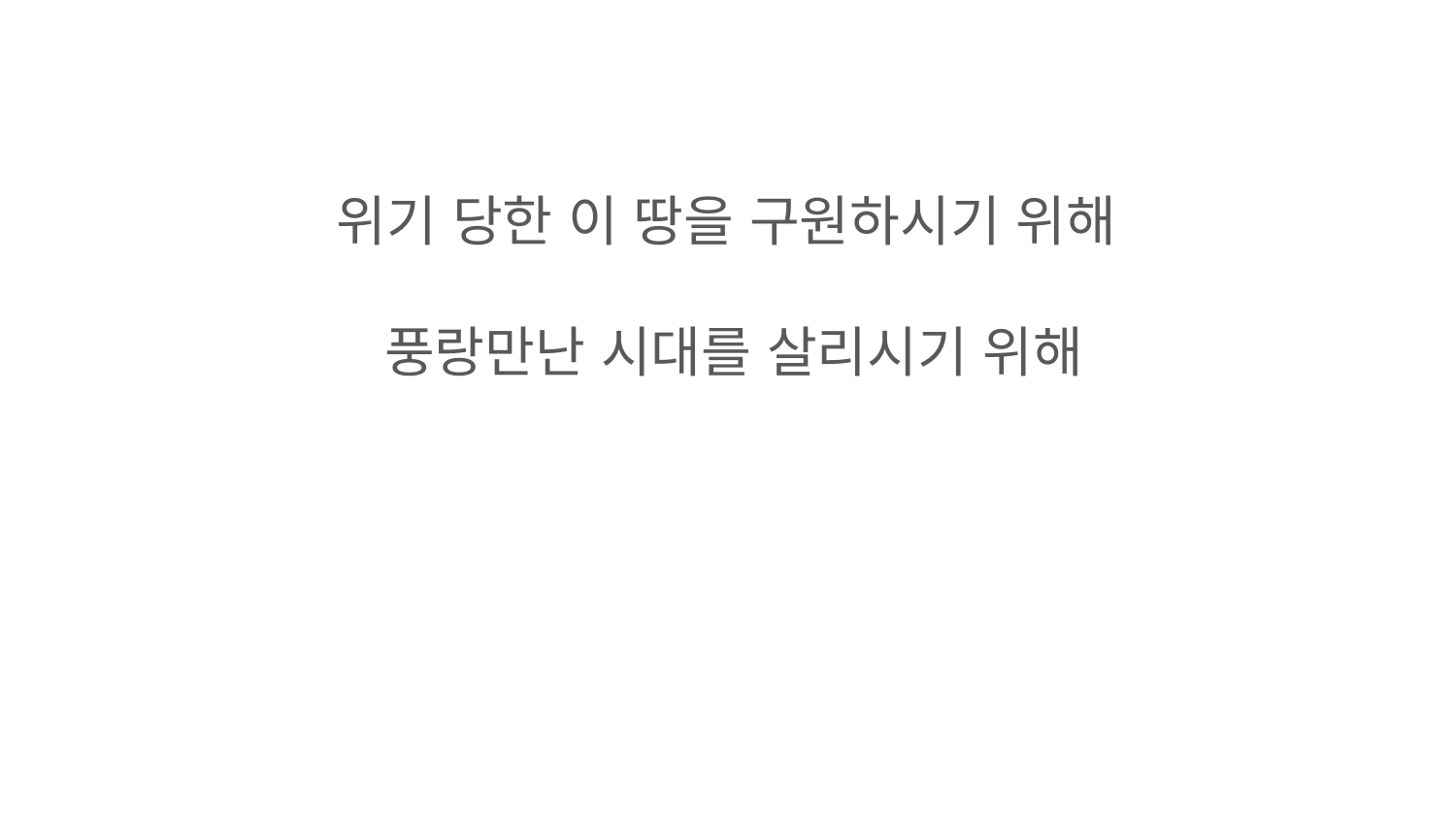

위기 당한 이 땅을 구원하시기 위해
풍랑만난 시대를 살리시기 위해